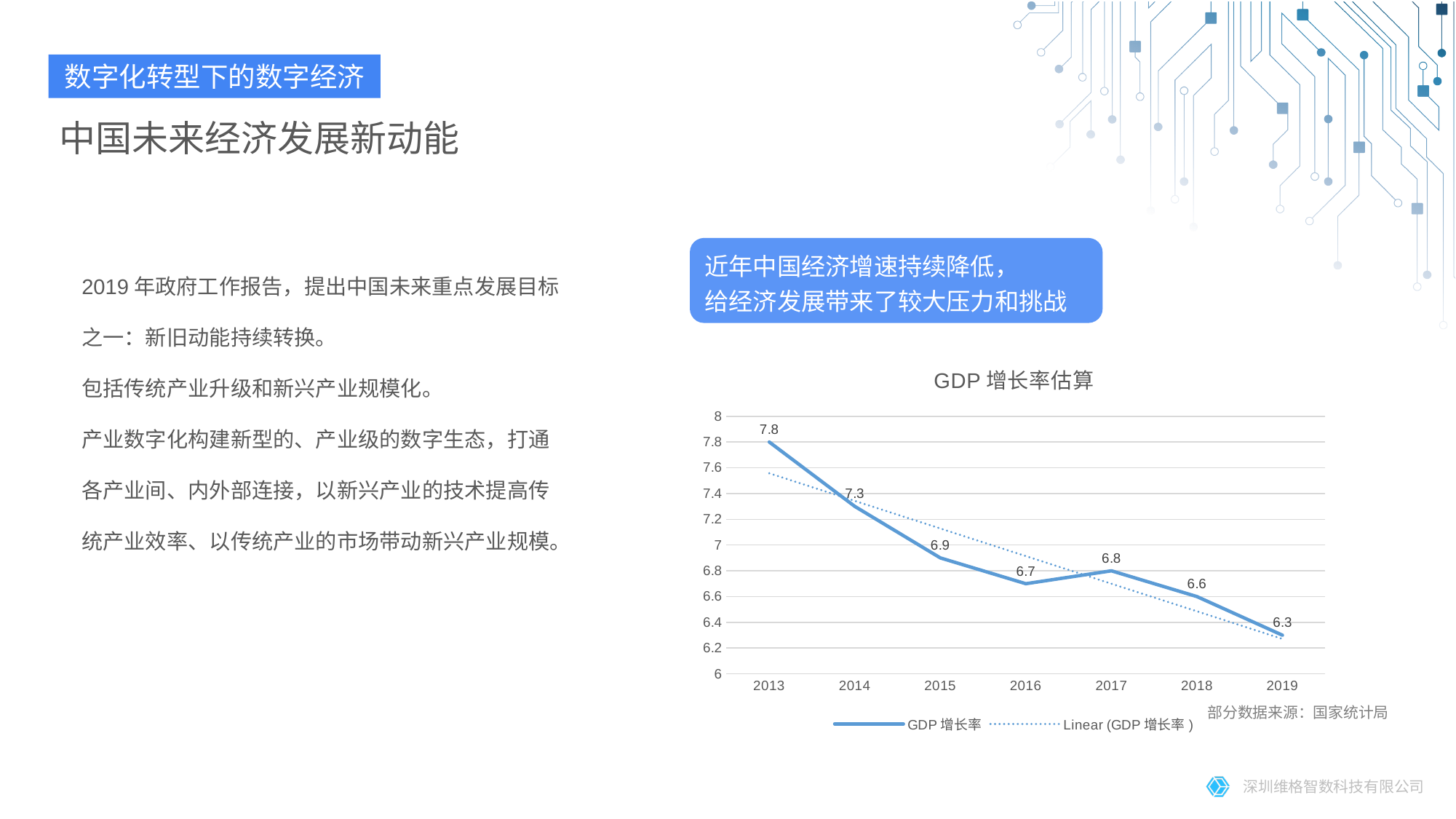

数字化转型下的数字经济
中国未来经济发展新动能
2019年政府工作报告，提出中国未来重点发展目标之一：新旧动能持续转换。
包括传统产业升级和新兴产业规模化。
产业数字化构建新型的、产业级的数字生态，打通各产业间、内外部连接，以新兴产业的技术提高传统产业效率、以传统产业的市场带动新兴产业规模。
近年中国经济增速持续降低，
给经济发展带来了较大压力和挑战

### Chart: GDP增长率估算

| Category | GDP增长率 |
|---|---|
| 2013 | 7.8 |
| 2014 | 7.3 |
| 2015 | 6.9 |
| 2016 | 6.7 |
| 2017 | 6.8 |
| 2018 | 6.6 |
| 2019 | 6.3 |
部分数据来源：国家统计局